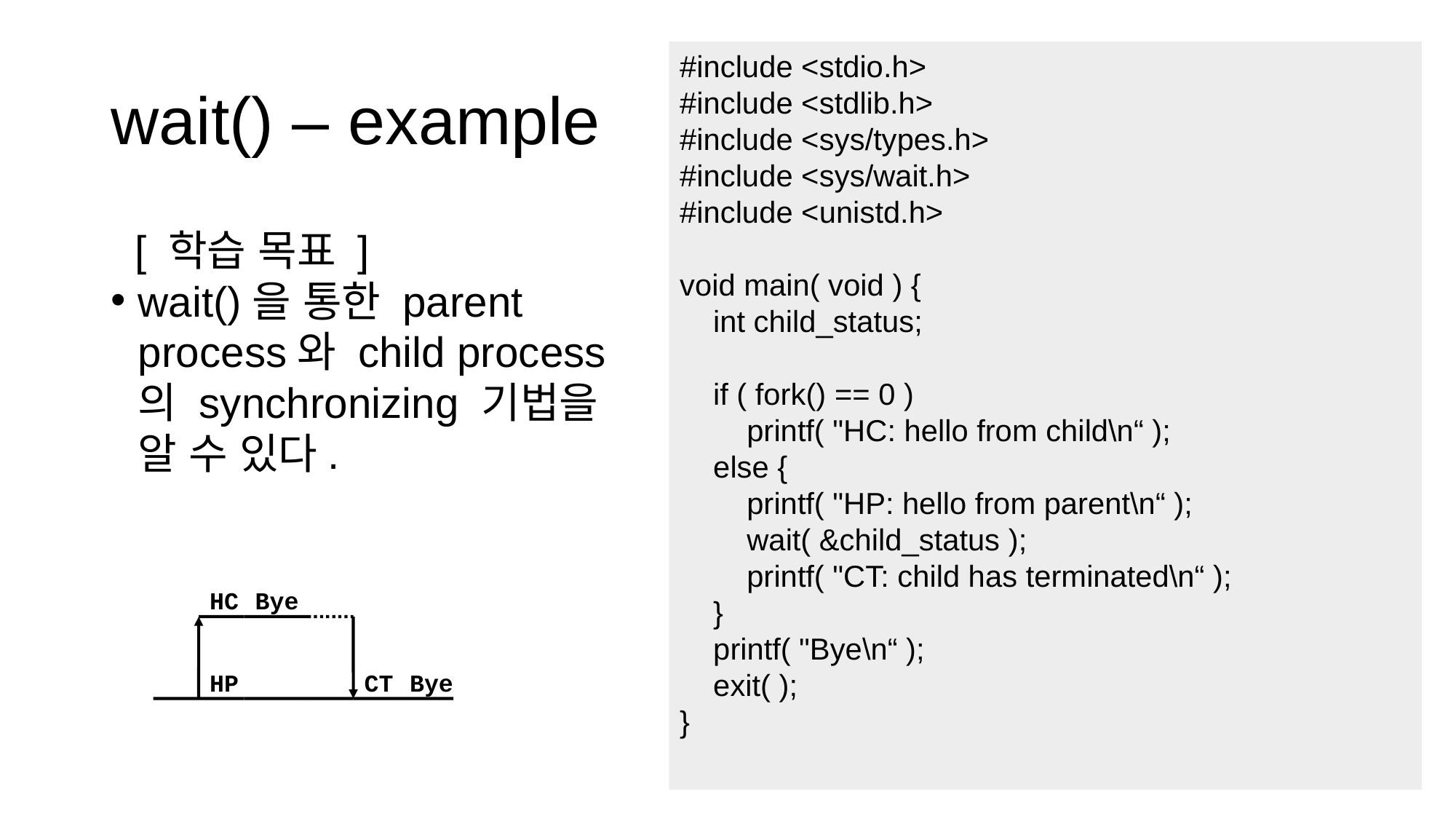

#include <stdio.h>
#include <stdlib.h>
#include <sys/types.h>
#include <sys/wait.h>
#include <unistd.h>

void main( void ) {
    int child_status;

    if ( fork() == 0 )
        printf( "HC: hello from child\n“ );
    else {
        printf( "HP: hello from parent\n“ );
        wait( &child_status );
        printf( "CT: child has terminated\n“ );
    }
    printf( "Bye\n“ );
    exit( );
}
# wait() – example
  [ 학습 목표 ]
wait()을 통한 parent process와 child process의 synchronizing 기법을 알 수 있다.

HC

HP

Bye

CT

Bye